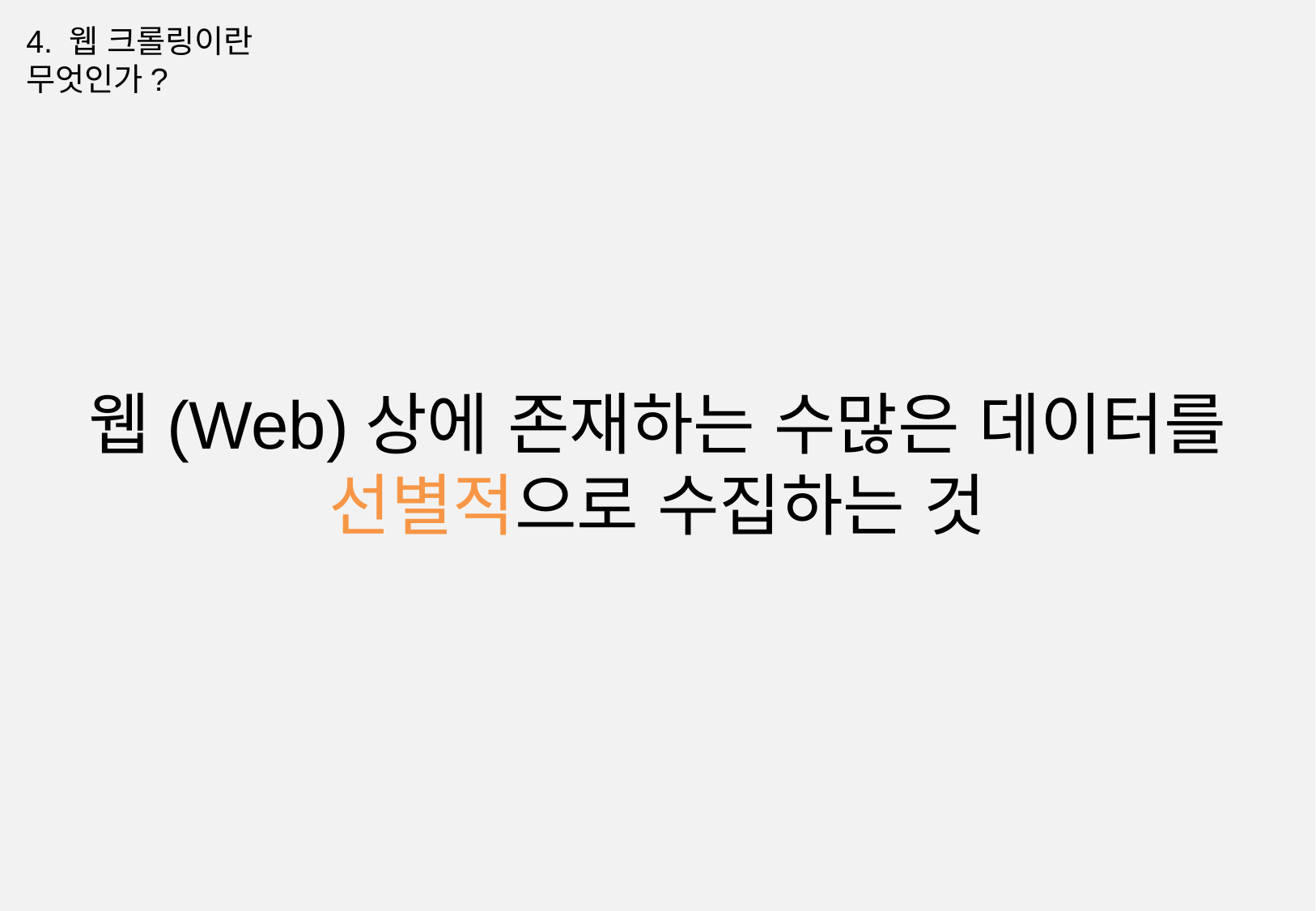

4. 웹 크롤링이란 무엇인가?

# 웹(Web)상에 존재하는 수많은 데이터를 선별적으로 수집하는 것